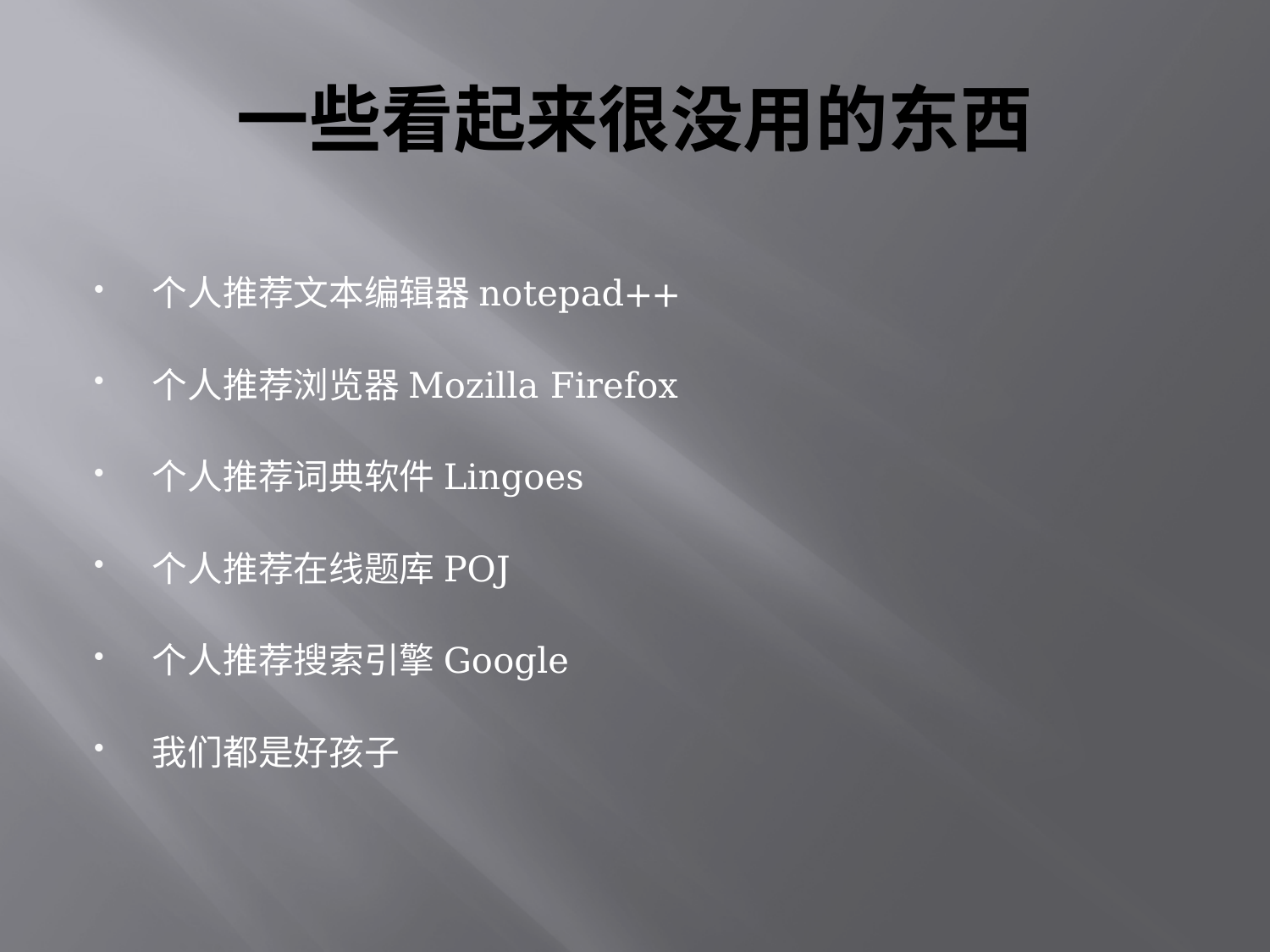

# 一些看起来很没用的东西
个人推荐文本编辑器notepad++
个人推荐浏览器Mozilla Firefox
个人推荐词典软件Lingoes
个人推荐在线题库POJ
个人推荐搜索引擎Google
我们都是好孩子